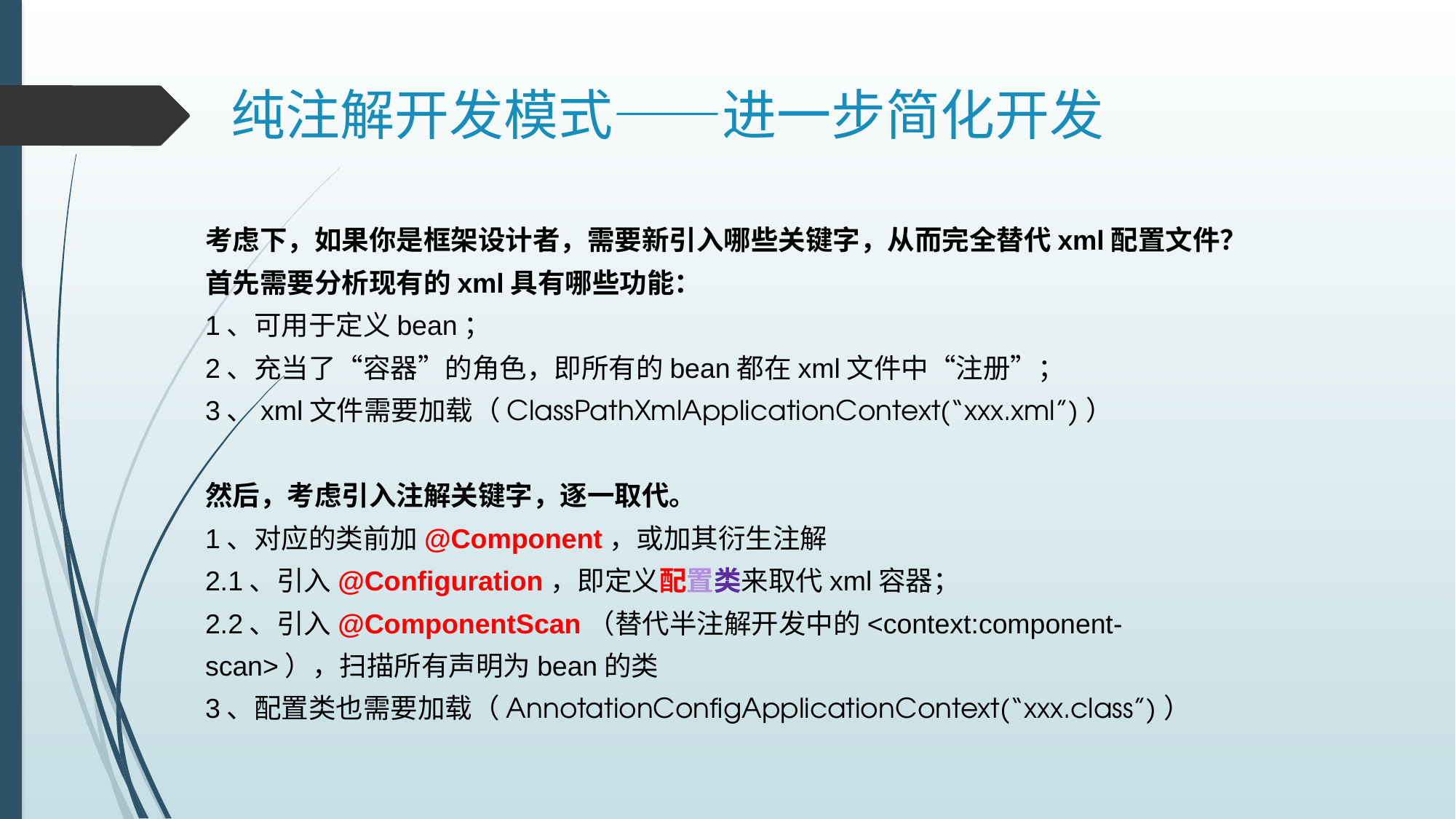

# 纯注解开发模式——进一步简化开发
考虑下，如果你是框架设计者，需要新引入哪些关键字，从而完全替代xml配置文件？
首先需要分析现有的xml具有哪些功能：
1、可用于定义bean；
2、充当了“容器”的角色，即所有的bean都在xml文件中“注册”；
3、xml文件需要加载（ClassPathXmlApplicationContext(“xxx.xml”)）

然后，考虑引入注解关键字，逐一取代。
1、对应的类前加@Component，或加其衍生注解
2.1、引入@Configuration，即定义配置类来取代xml容器；
2.2、引入@ComponentScan（替代半注解开发中的<context:component-scan>），扫描所有声明为bean的类
3、配置类也需要加载（AnnotationConfigApplicationContext(“xxx.class”)）